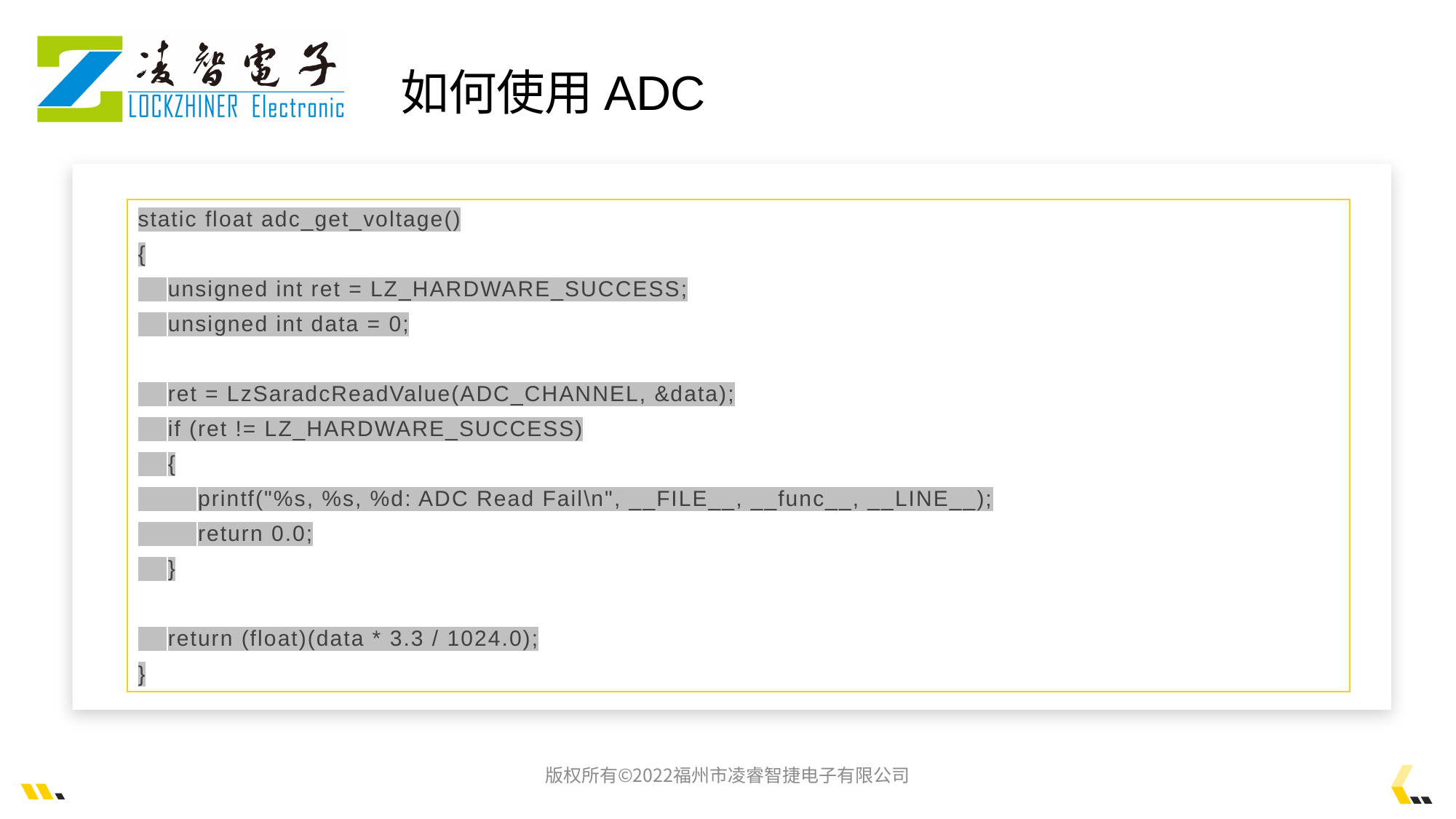

如何使用ADC

static float adc_get_voltage()
{
    unsigned int ret = LZ_HARDWARE_SUCCESS;
    unsigned int data = 0;

    ret = LzSaradcReadValue(ADC_CHANNEL, &data);
    if (ret != LZ_HARDWARE_SUCCESS)
    {
        printf("%s, %s, %d: ADC Read Fail\n", __FILE__, __func__, __LINE__);
        return 0.0;
    }

    return (float)(data * 3.3 / 1024.0);
}
版权所有©2022福州市凌睿智捷电子有限公司
11